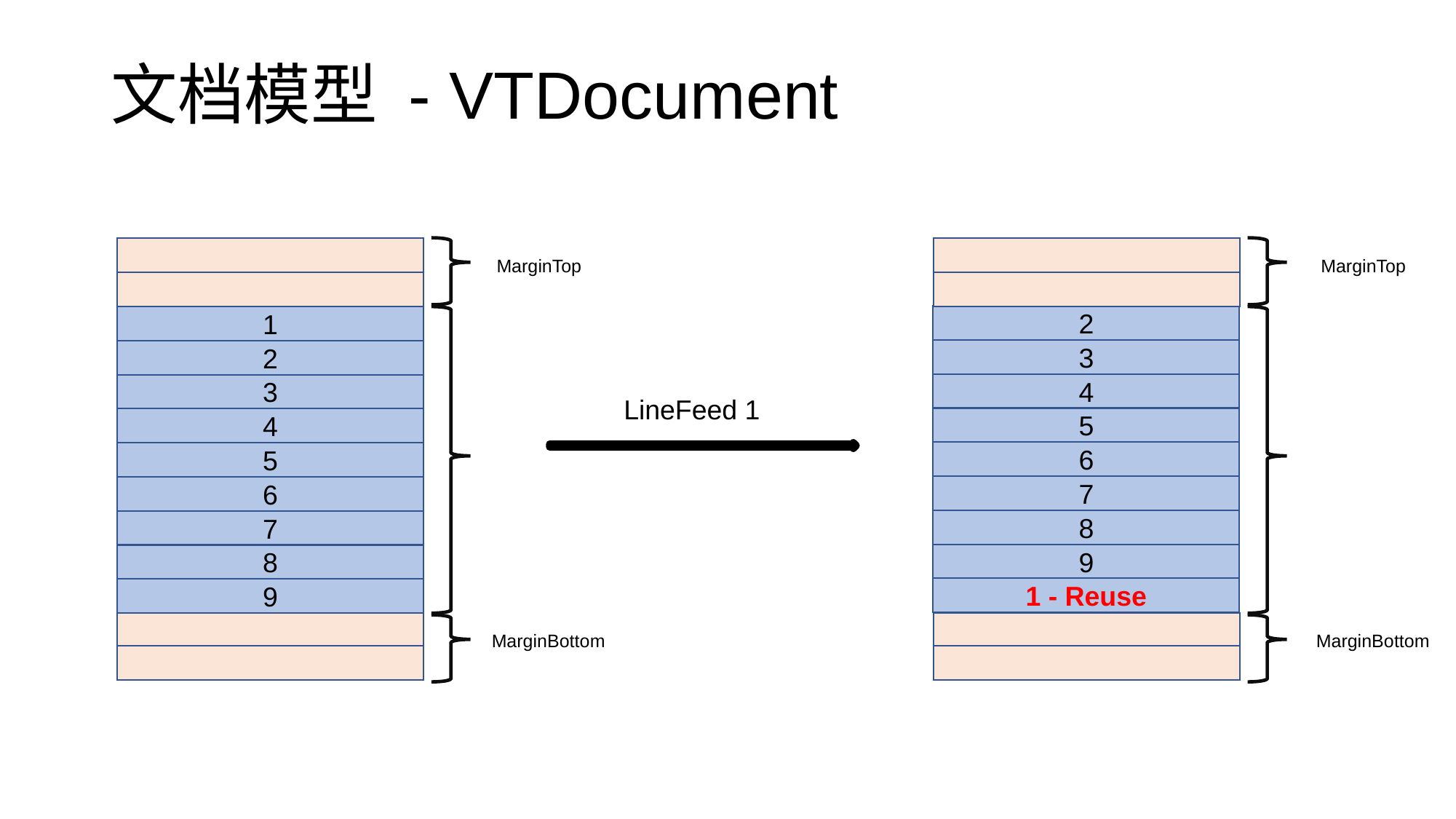

# 文档模型 - VTDocument

MarginTop
MarginTop

2
1

3
2
4
3
LineFeed 1
5
4
6
5

7
6
8
7
9
8
1 - Reuse
9

MarginBottom
MarginBottom